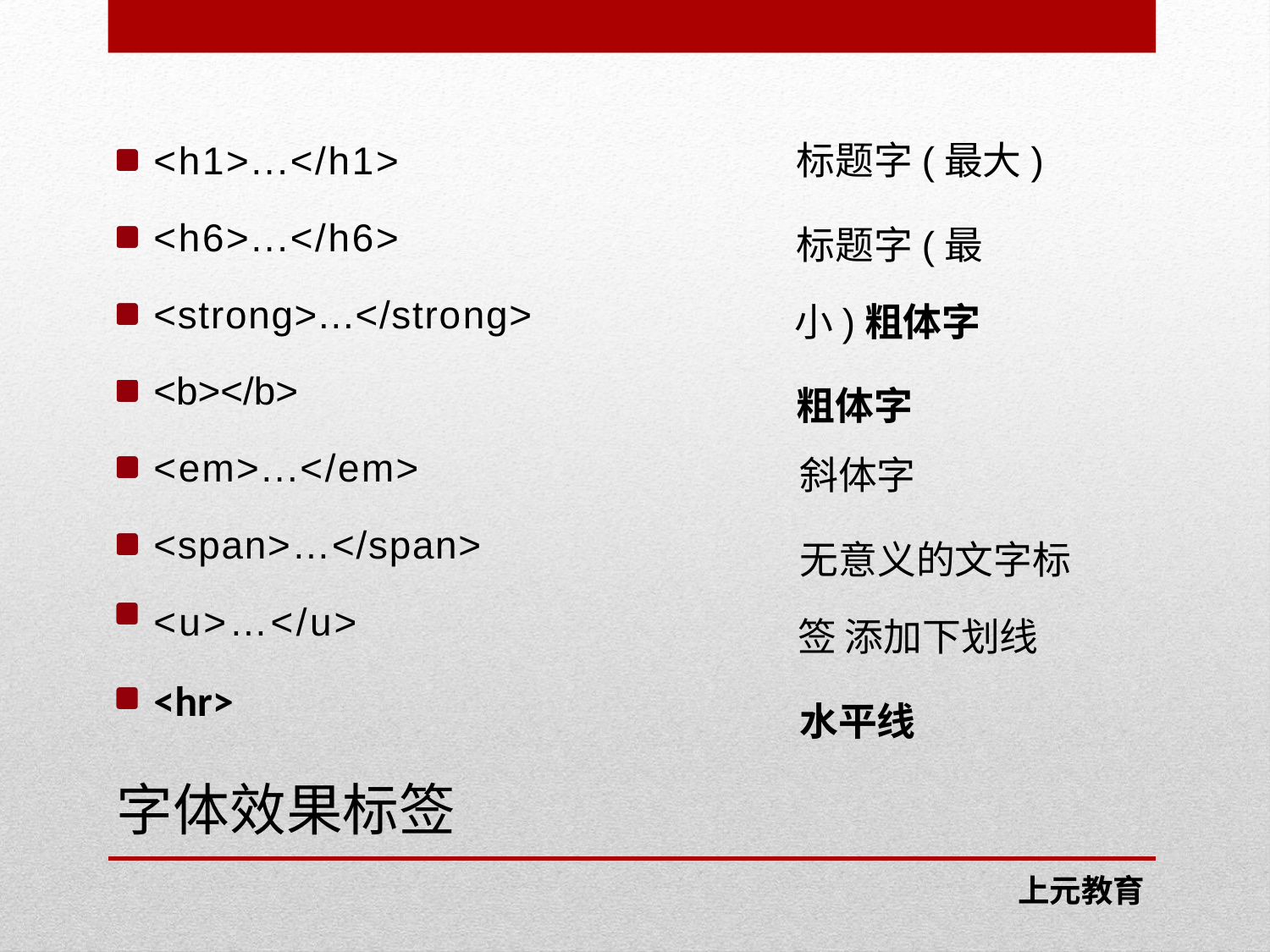

<h1>...</h1>
<h6>...</h6>
<strong>...</strong>
<b></b>
<em>...</em>
<span>…</span>
<u>…</u>
<hr>

标题字(最大)
标题字(最小)粗体字
粗体字
斜体字
无意义的文字标签 添加下划线
水平线

字体效果标签
            上元教育